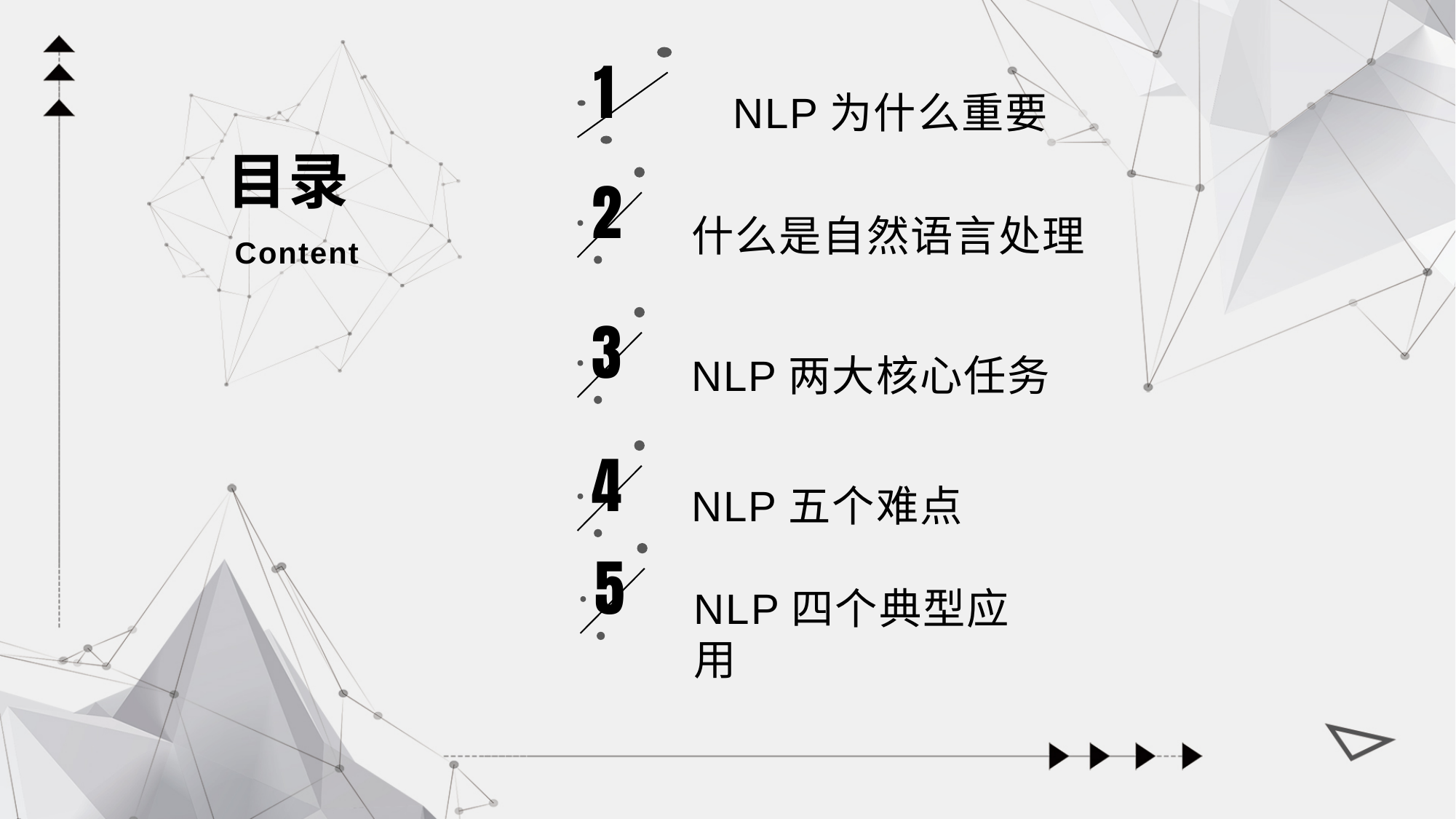

1
NLP为什么重要

目录

2

什么是自然语言处理
Content

3

NLP两大核心任务

4

NLP五个难点

5

NLP四个典型应用